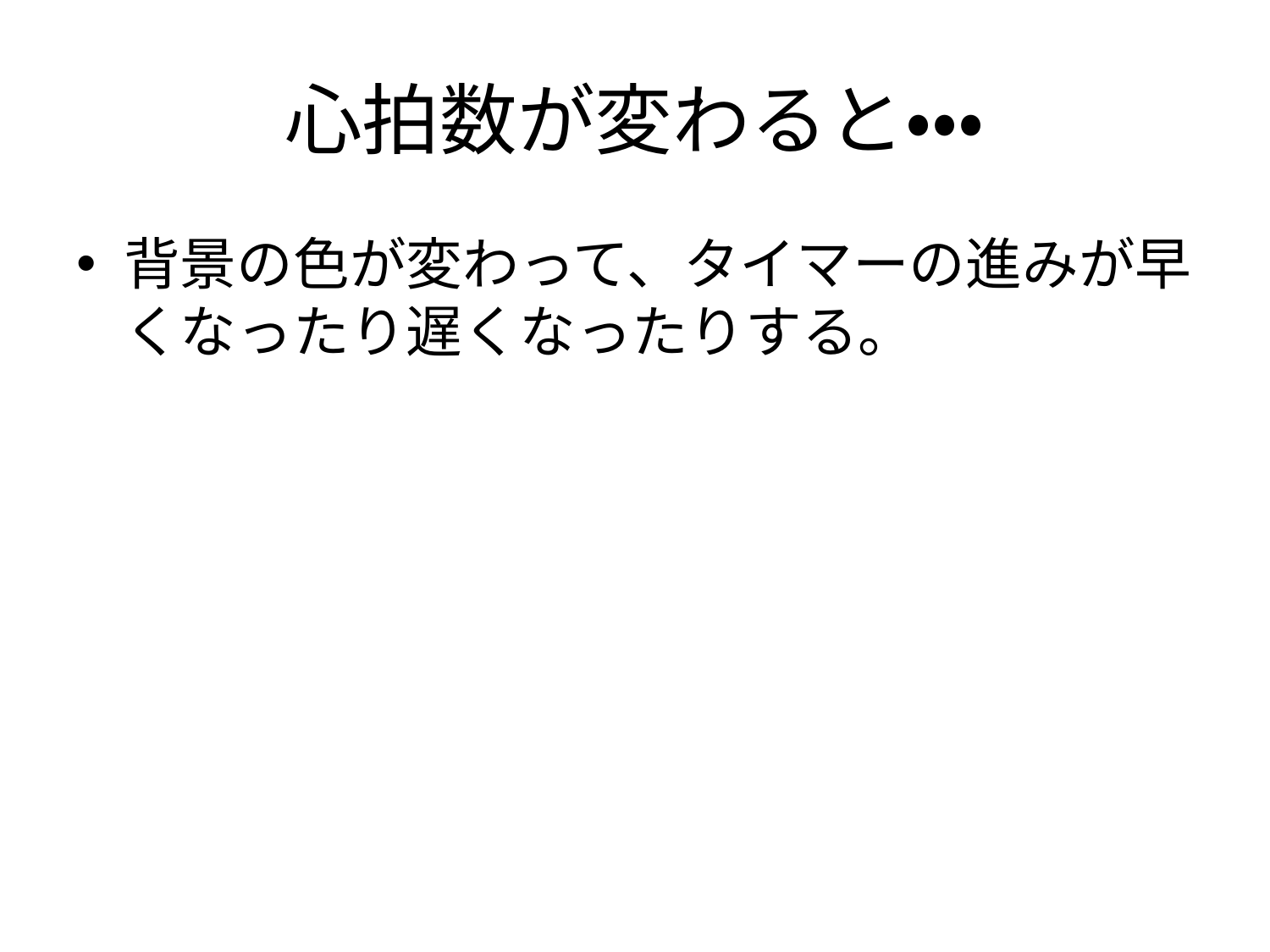

# 心拍数が変わると・・・
背景の色が変わって、タイマーの進みが早くなったり遅くなったりする。